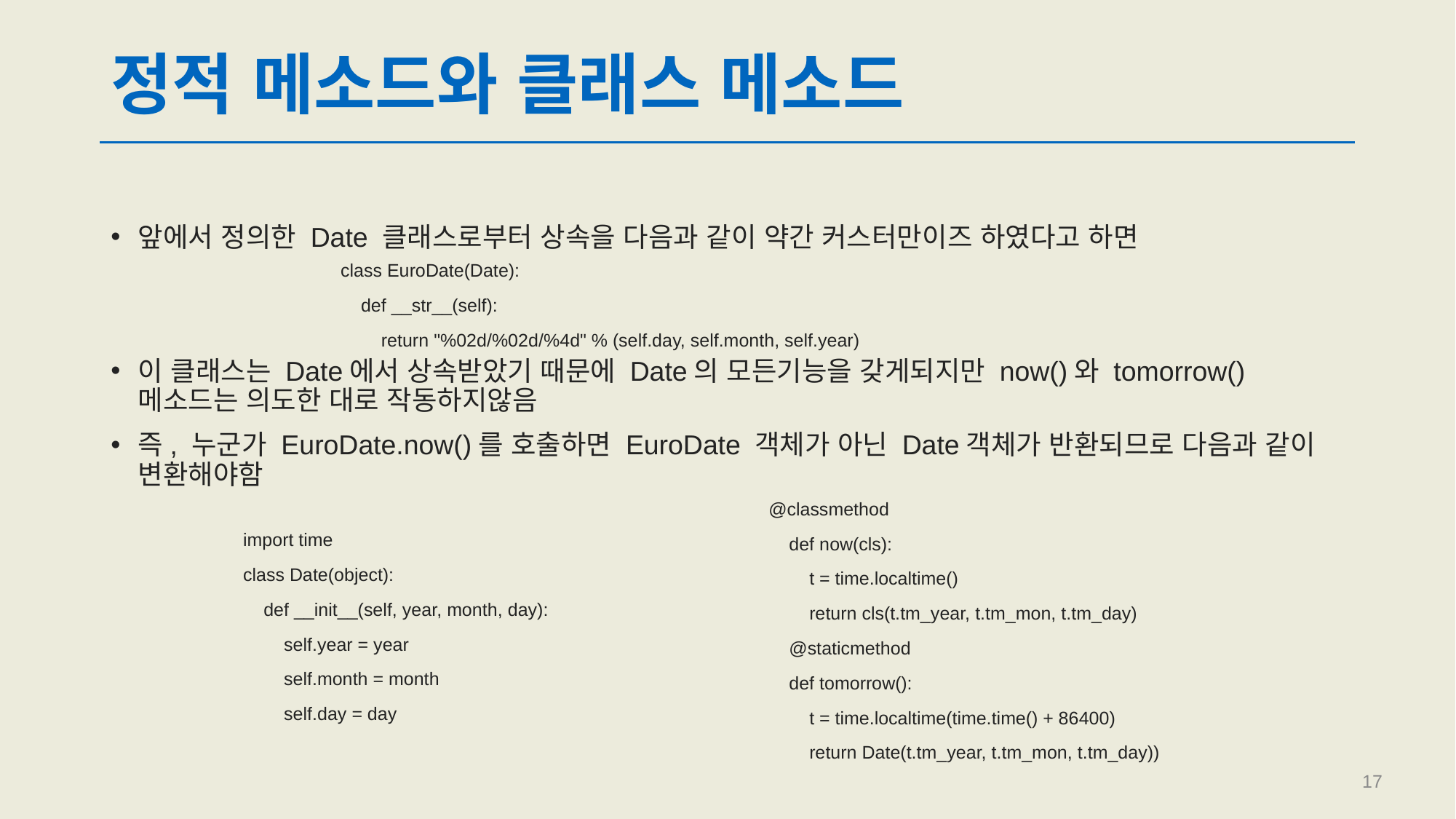

# 정적 메소드와 클래스 메소드
앞에서 정의한 Date 클래스로부터 상속을 다음과 같이 약간 커스터만이즈 하였다고 하면

이 클래스는 Date에서 상속받았기 때문에 Date의 모든기능을 갖게되지만 now()와 tomorrow()메소드는 의도한 대로 작동하지않음
즉, 누군가 EuroDate.now()를 호출하면 EuroDate 객체가 아닌 Date객체가 반환되므로 다음과 같이 변환해야함

class EuroDate(Date):
    def __str__(self):
        return "%02d/%02d/%4d" % (self.day, self.month, self.year)
@classmethod
    def now(cls):
        t = time.localtime()
        return cls(t.tm_year, t.tm_mon, t.tm_day)
    @staticmethod
    def tomorrow():
        t = time.localtime(time.time() + 86400)
        return Date(t.tm_year, t.tm_mon, t.tm_day))
import time
class Date(object):
    def __init__(self, year, month, day):
        self.year = year
        self.month = month
        self.day = day
17